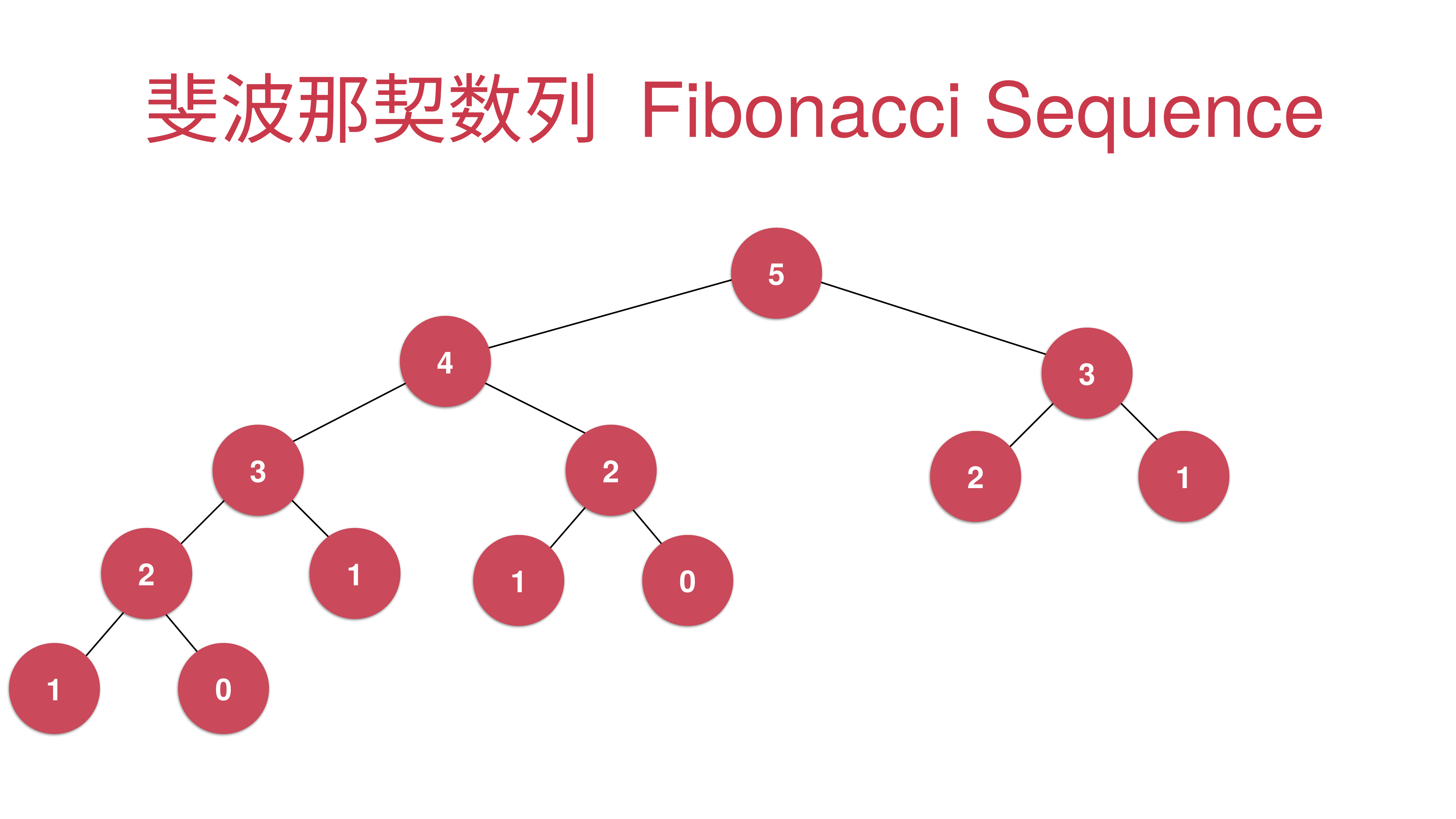

# 斐波那契数列 Fibonacci Sequence
5

4
3

3
2
2
1

2
1
1
0

1
0